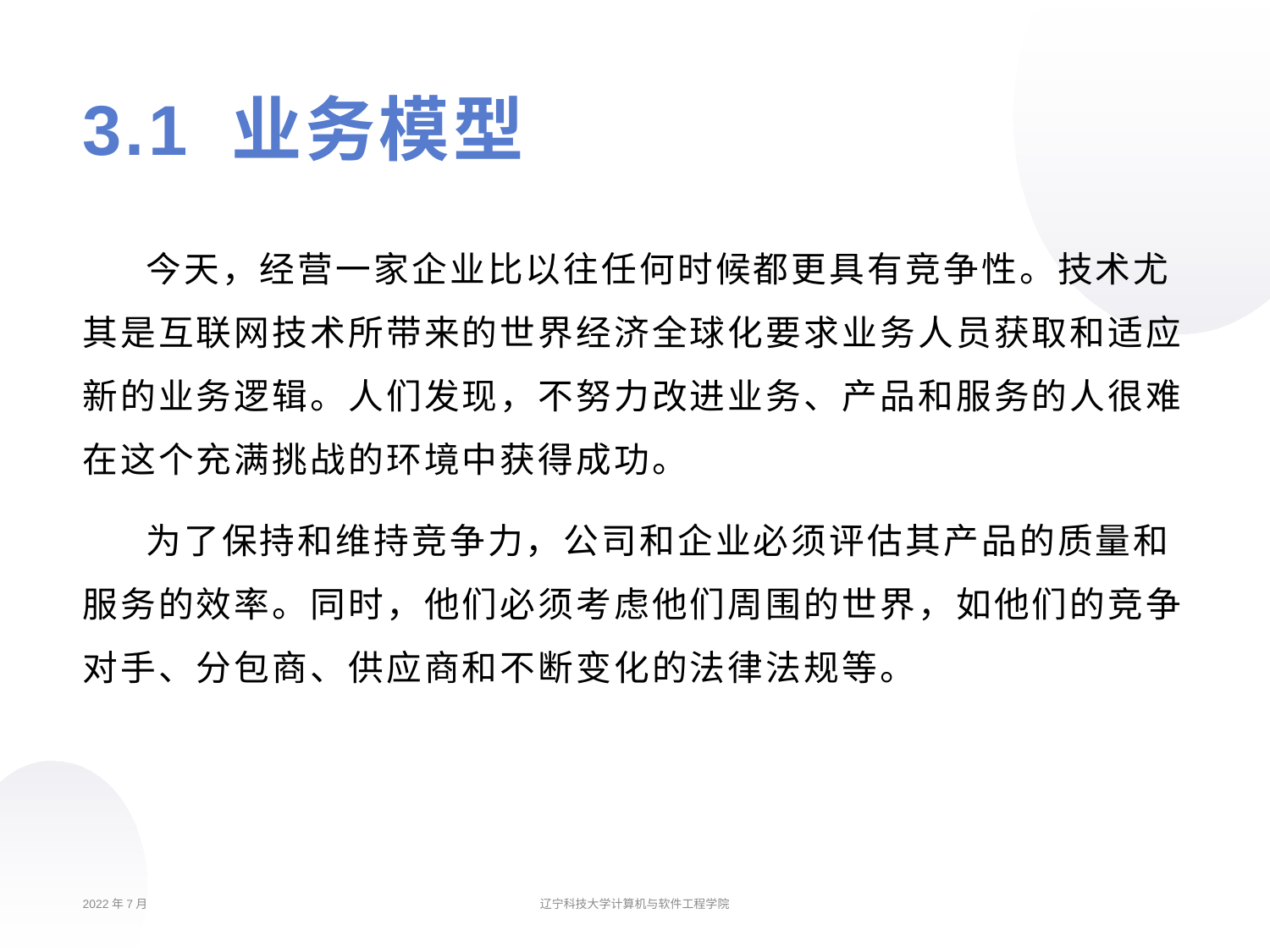

# 3.1 业务模型
今天，经营一家企业比以往任何时候都更具有竞争性。技术尤其是互联网技术所带来的世界经济全球化要求业务人员获取和适应新的业务逻辑。人们发现，不努力改进业务、产品和服务的人很难在这个充满挑战的环境中获得成功。
为了保持和维持竞争力，公司和企业必须评估其产品的质量和服务的效率。同时，他们必须考虑他们周围的世界，如他们的竞争对手、分包商、供应商和不断变化的法律法规等。

3
2022年7月
辽宁科技大学计算机与软件工程学院